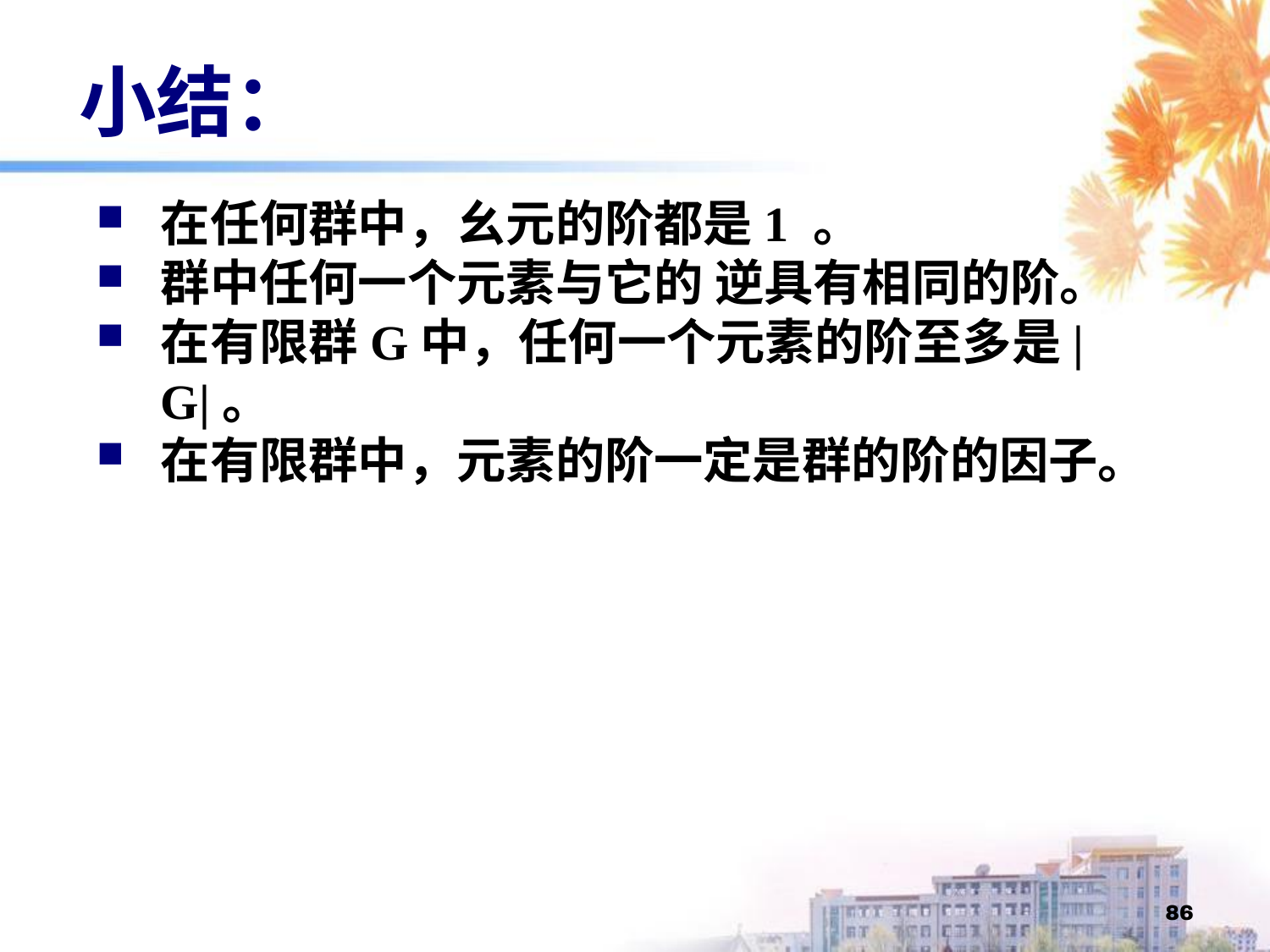

小结：
在任何群中，幺元的阶都是1 。
群中任何一个元素与它的 逆具有相同的阶。
在有限群G中，任何一个元素的阶至多是|G|。
在有限群中，元素的阶一定是群的阶的因子。
86